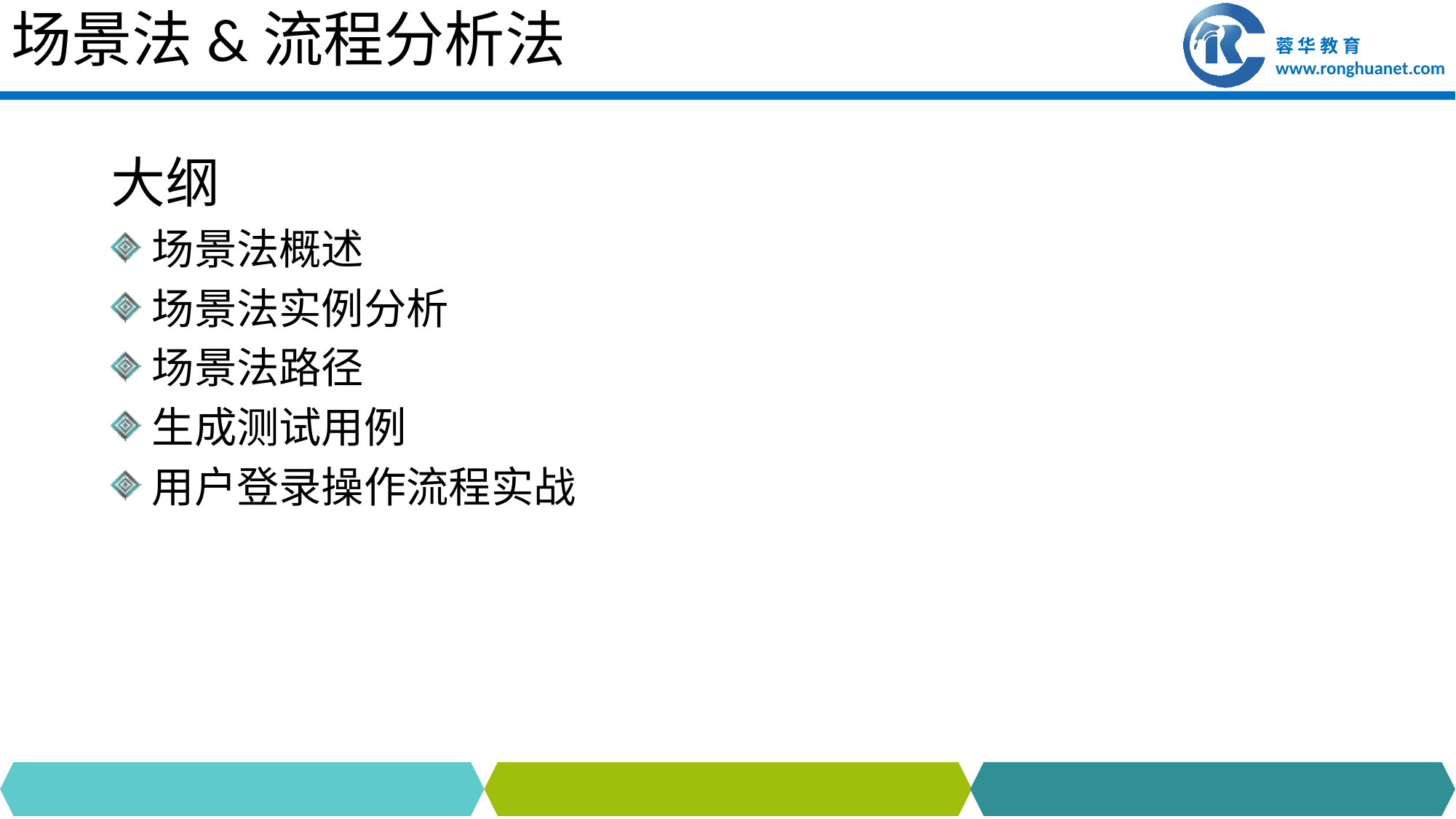

# 场景法&流程分析法
大纲
场景法概述
场景法实例分析
场景法路径
生成测试用例
用户登录操作流程实战